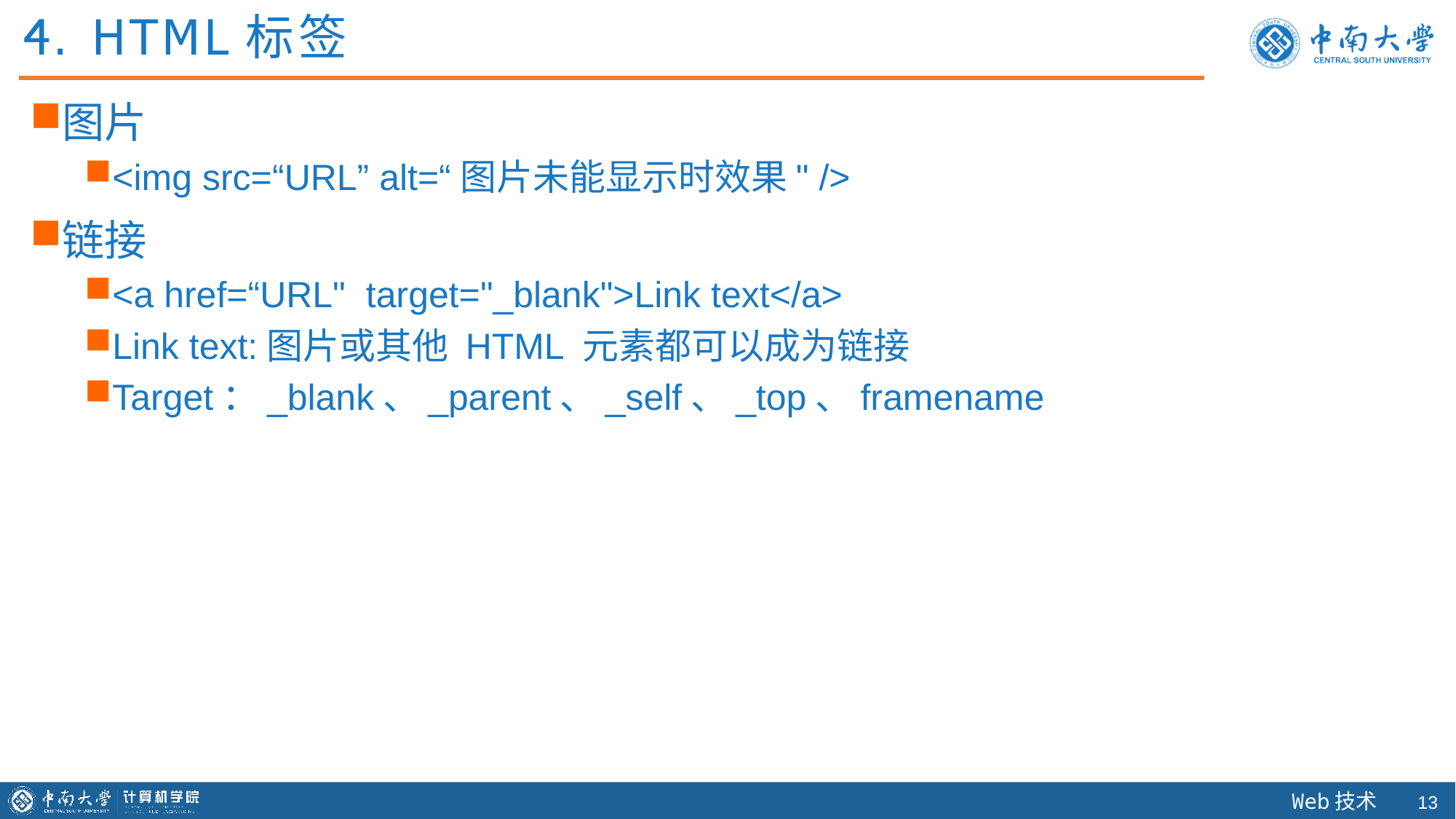

4. HTML标签
图片
<img src=“URL” alt=“图片未能显示时效果" />
链接
<a href=“URL"  target="_blank">Link text</a>
Link text:图片或其他 HTML 元素都可以成为链接
Target：_blank、_parent、_self、_top、framename

13